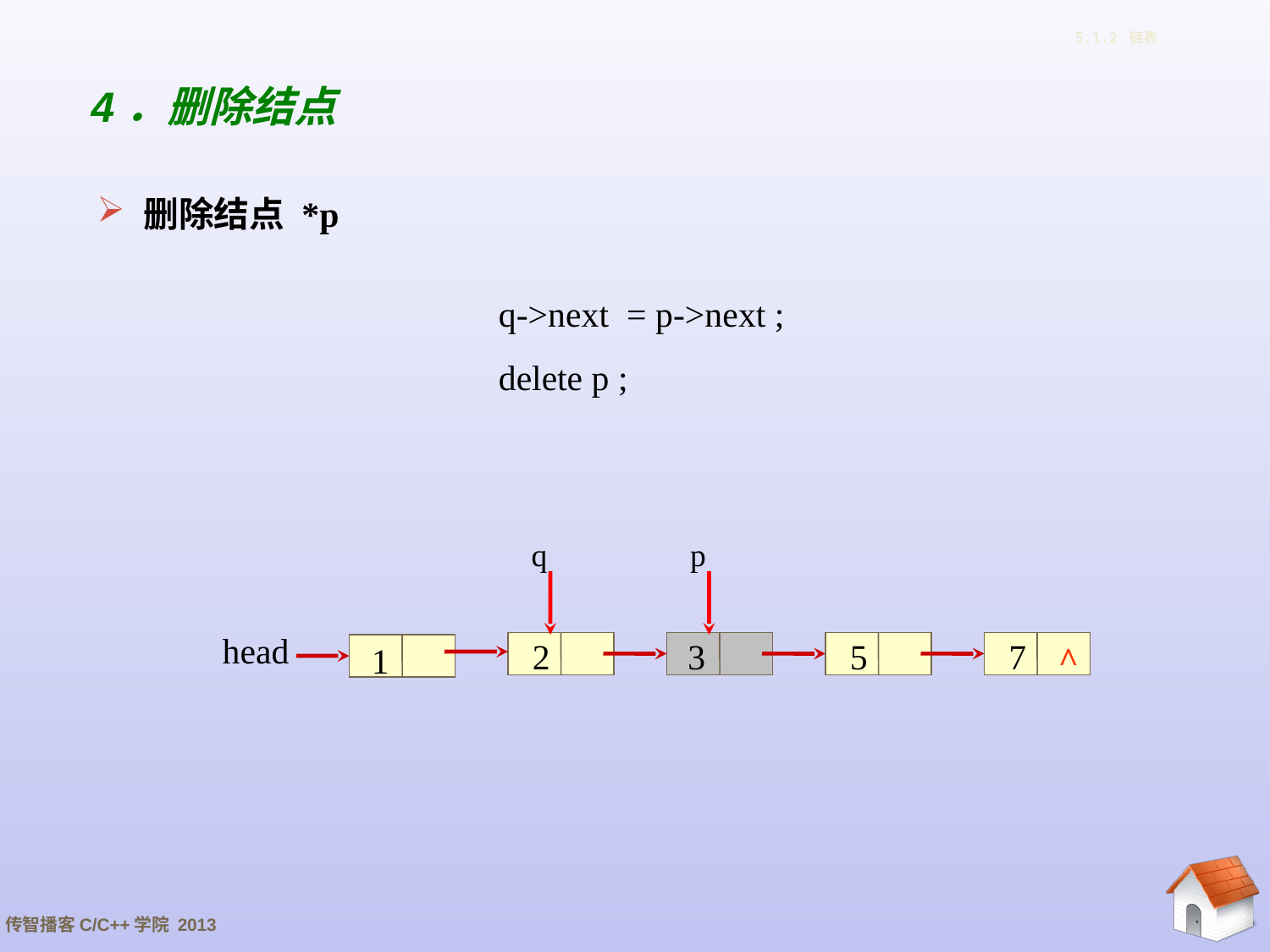

# 5.1.2 链表
4．删除结点
 删除结点 *p
q->next  = p->next ;
delete p ;
q

p

head
2

3
5
7

^
1